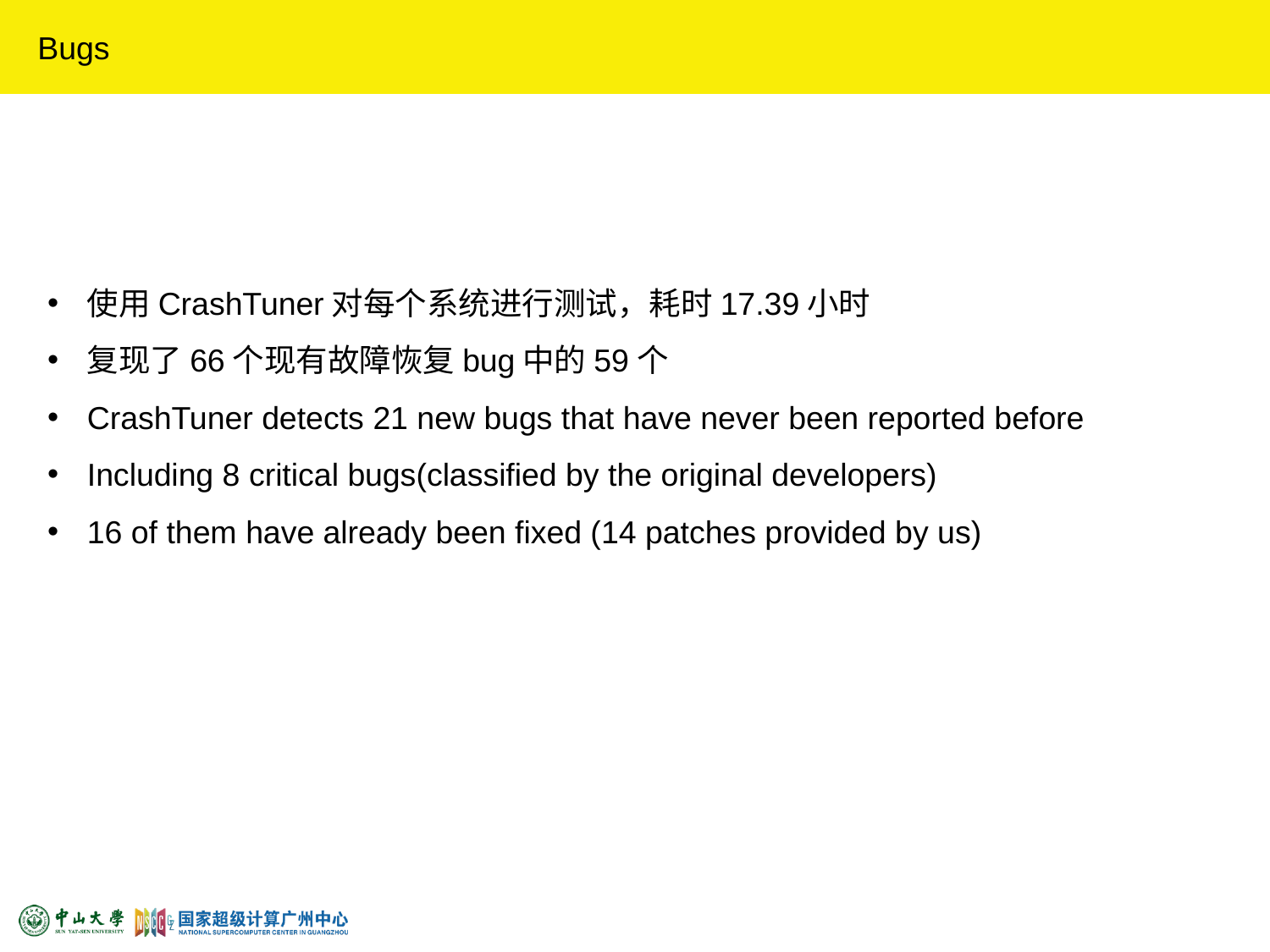

Bugs
使用CrashTuner对每个系统进行测试，耗时17.39小时
复现了66个现有故障恢复bug中的59个
CrashTuner detects 21 new bugs that have never been reported before
Including 8 critical bugs(classified by the original developers)
16 of them have already been fixed (14 patches provided by us)